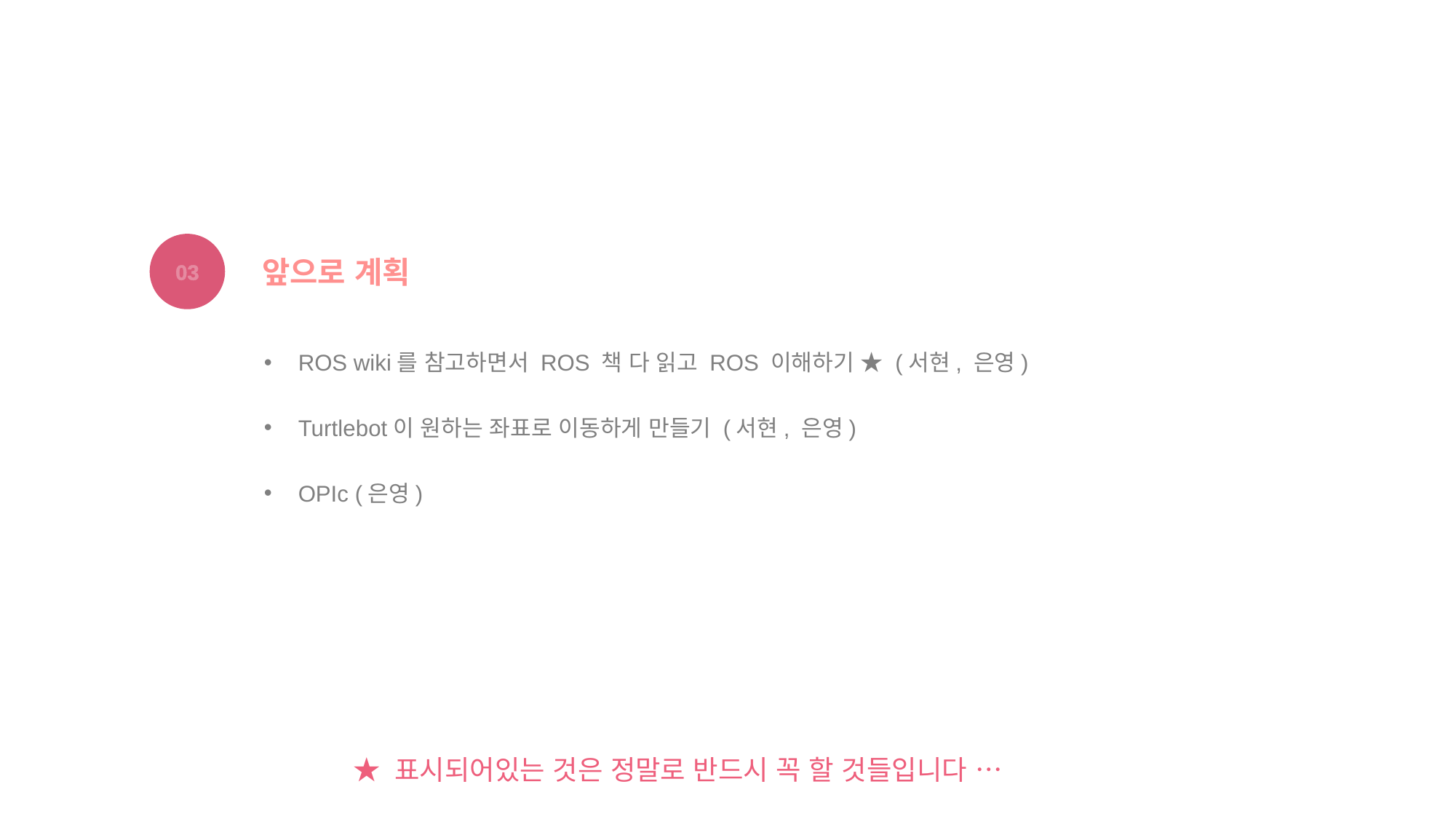

03
앞으로 계획
ROS wiki를 참고하면서 ROS 책 다 읽고 ROS 이해하기 ★ (서현, 은영)

Turtlebot이 원하는 좌표로 이동하게 만들기 (서현, 은영)

OPIc (은영)
★ 표시되어있는 것은 정말로 반드시 꼭 할 것들입니다 …